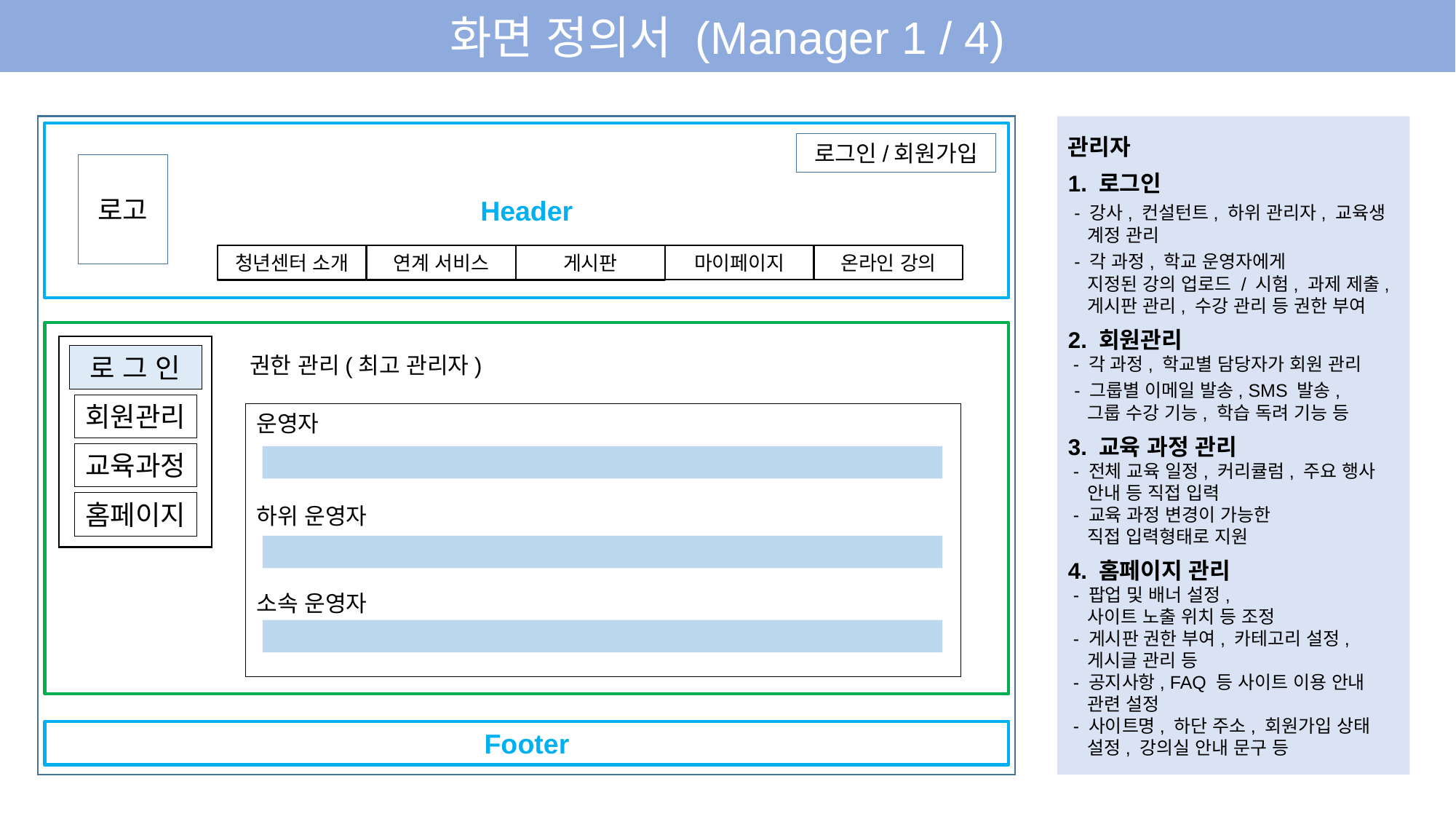

화면 정의서 (Manager 1 / 4)

관리자

1. 로그인
 - 강사, 컨설턴트, 하위 관리자, 교육생
   계정 관리
 - 각 과정, 학교 운영자에게
   지정된 강의 업로드 / 시험, 과제 제출,
   게시판 관리, 수강 관리 등 권한 부여

2. 회원관리
 - 각 과정, 학교별 담당자가 회원 관리
 - 그룹별 이메일 발송, SMS 발송,
   그룹 수강 기능, 학습 독려 기능 등

3. 교육 과정 관리
 - 전체 교육 일정, 커리큘럼, 주요 행사
   안내 등 직접 입력
 - 교육 과정 변경이 가능한
   직접 입력형태로 지원

4. 홈페이지 관리
 - 팝업 및 배너 설정,
   사이트 노출 위치 등 조정
 - 게시판 권한 부여, 카테고리 설정,
   게시글 관리 등
 - 공지사항, FAQ 등 사이트 이용 안내
   관련 설정
 - 사이트명, 하단 주소, 회원가입 상태
   설정, 강의실 안내 문구 등

Header

로그인/회원가입

로고

마이페이지
온라인 강의
청년센터 소개
연계 서비스
게시판

로 그 인
권한 관리(최고 관리자)
회원관리
운영자

하위 운영자

소속 운영자

교육과정

홈페이지

Footer